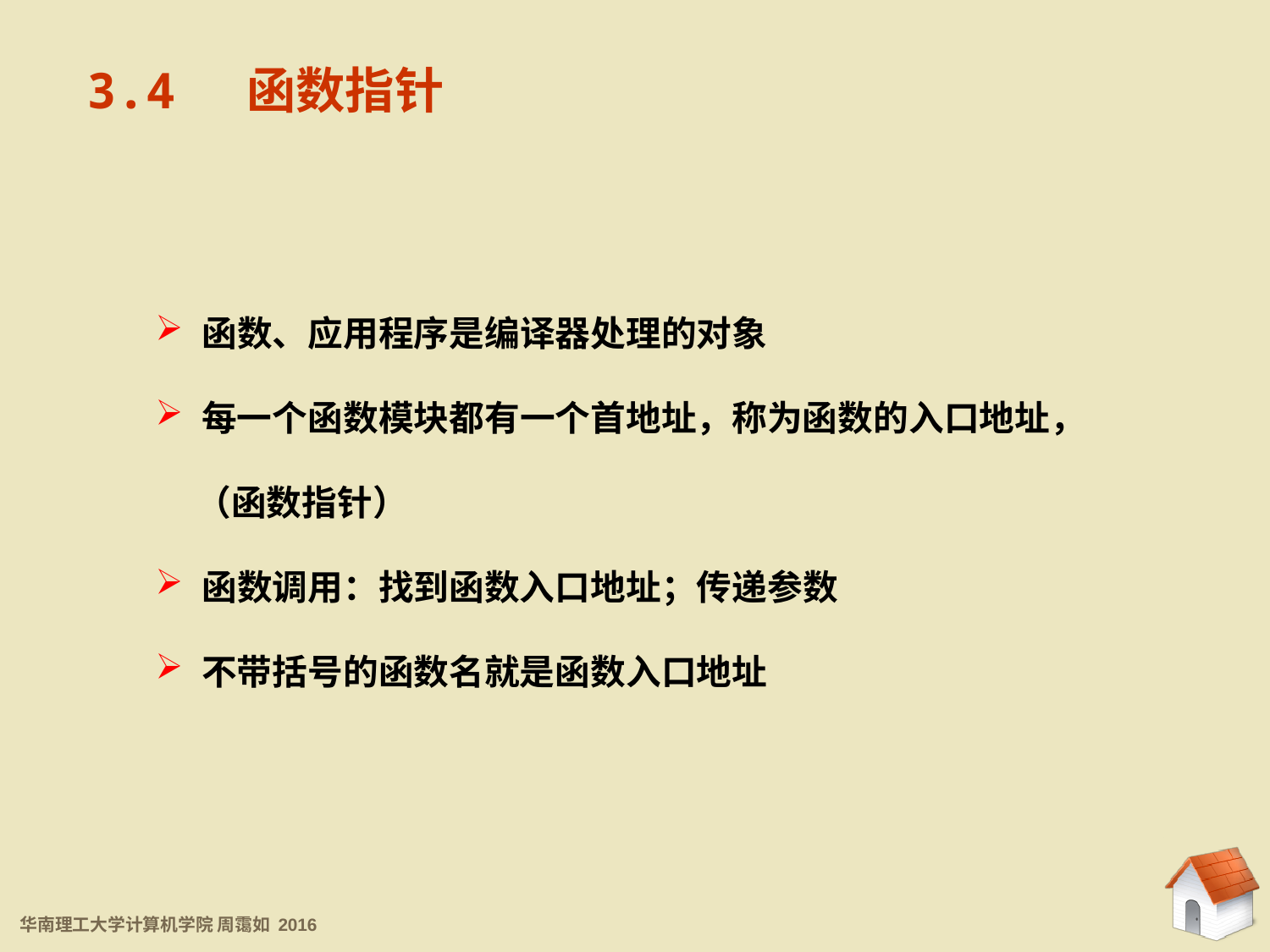

3.4  函数指针
 函数、应用程序是编译器处理的对象
 每一个函数模块都有一个首地址，称为函数的入口地址，
    （函数指针）
 函数调用：找到函数入口地址；传递参数
 不带括号的函数名就是函数入口地址